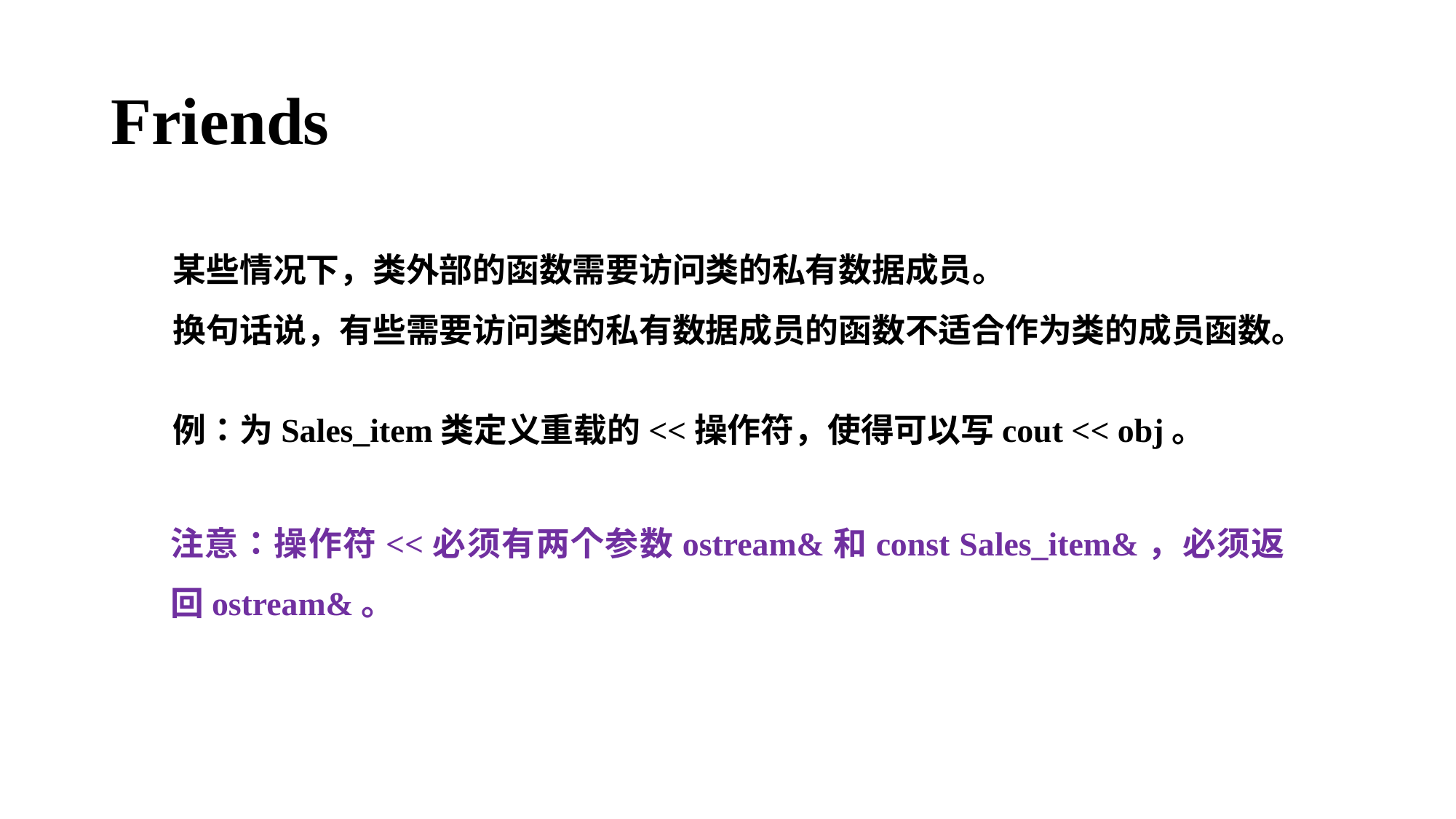

# Friends
某些情况下，类外部的函数需要访问类的私有数据成员。
换句话说，有些需要访问类的私有数据成员的函数不适合作为类的成员函数。
例：为Sales_item类定义重载的<<操作符，使得可以写cout << obj。
注意：操作符<<必须有两个参数ostream&和const Sales_item&，必须返回ostream&。